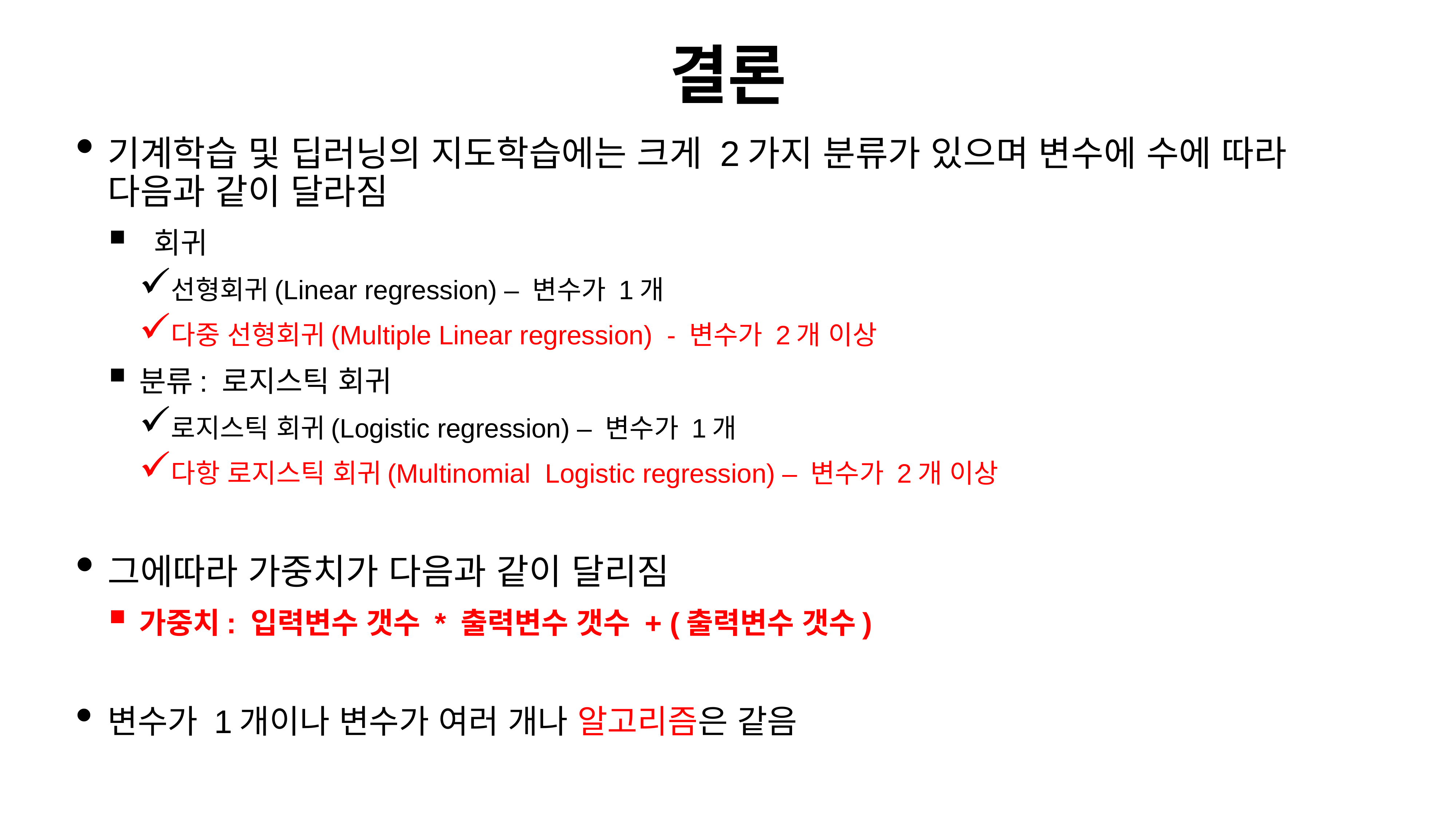

# 결론
기계학습 및 딥러닝의 지도학습에는 크게 2가지 분류가 있으며 변수에 수에 따라 다음과 같이 달라짐
 회귀
선형회귀(Linear regression) – 변수가 1개
다중 선형회귀(Multiple Linear regression)  - 변수가 2개 이상
분류: 로지스틱 회귀
로지스틱 회귀(Logistic regression) – 변수가 1개
다항 로지스틱 회귀(Multinomial  Logistic regression) – 변수가 2개 이상

그에따라 가중치가 다음과 같이 달리짐
가중치: 입력변수 갯수 * 출력변수 갯수 + (출력변수 갯수)

변수가 1개이나 변수가 여러 개나 알고리즘은 같음